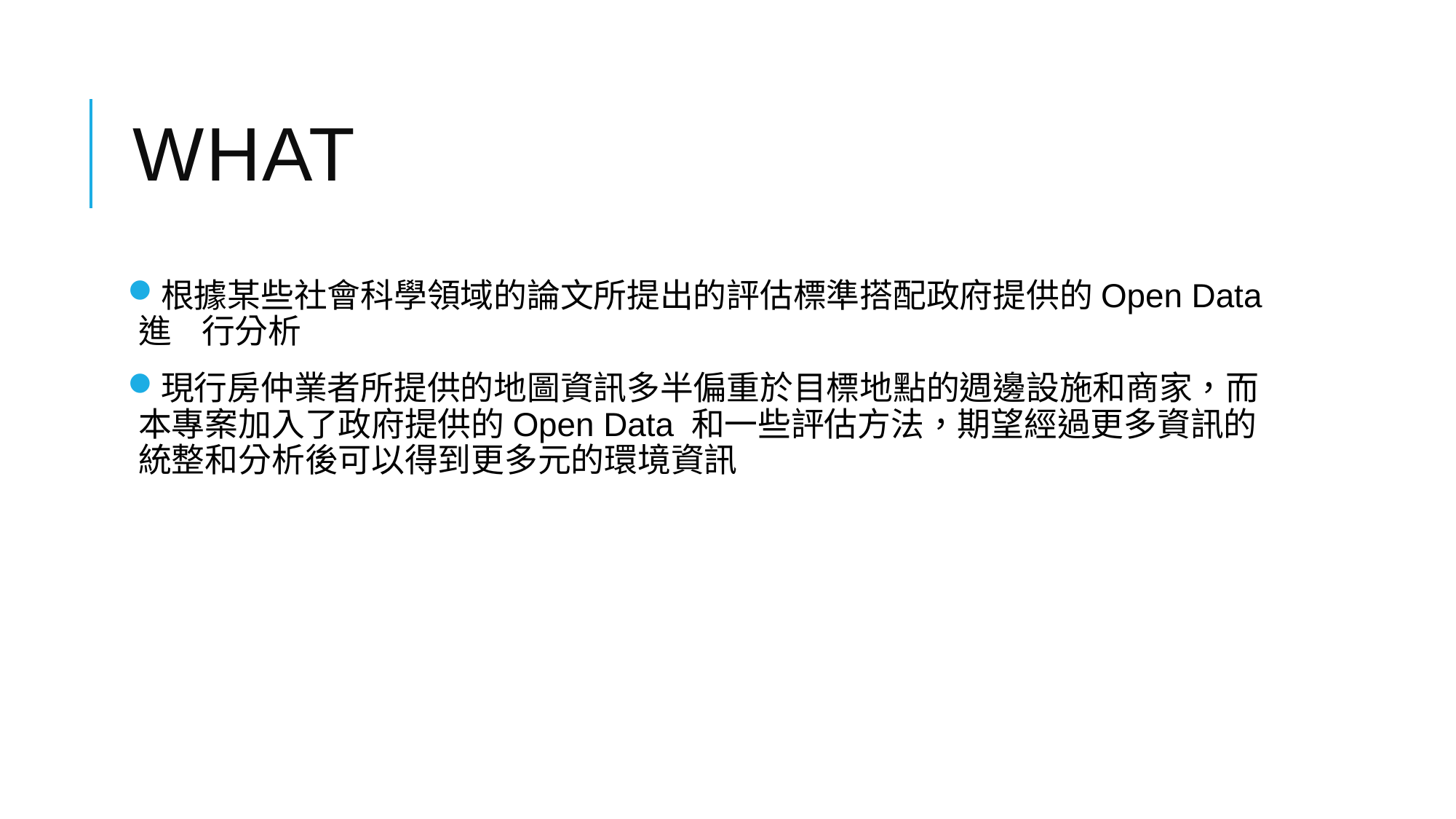

# What
根據某些社會科學領域的論文所提出的評估標準搭配政府提供的Open Data進    行分析
現行房仲業者所提供的地圖資訊多半偏重於目標地點的週邊設施和商家，而本專案加入了政府提供的Open Data 和一些評估方法，期望經過更多資訊的統整和分析後可以得到更多元的環境資訊